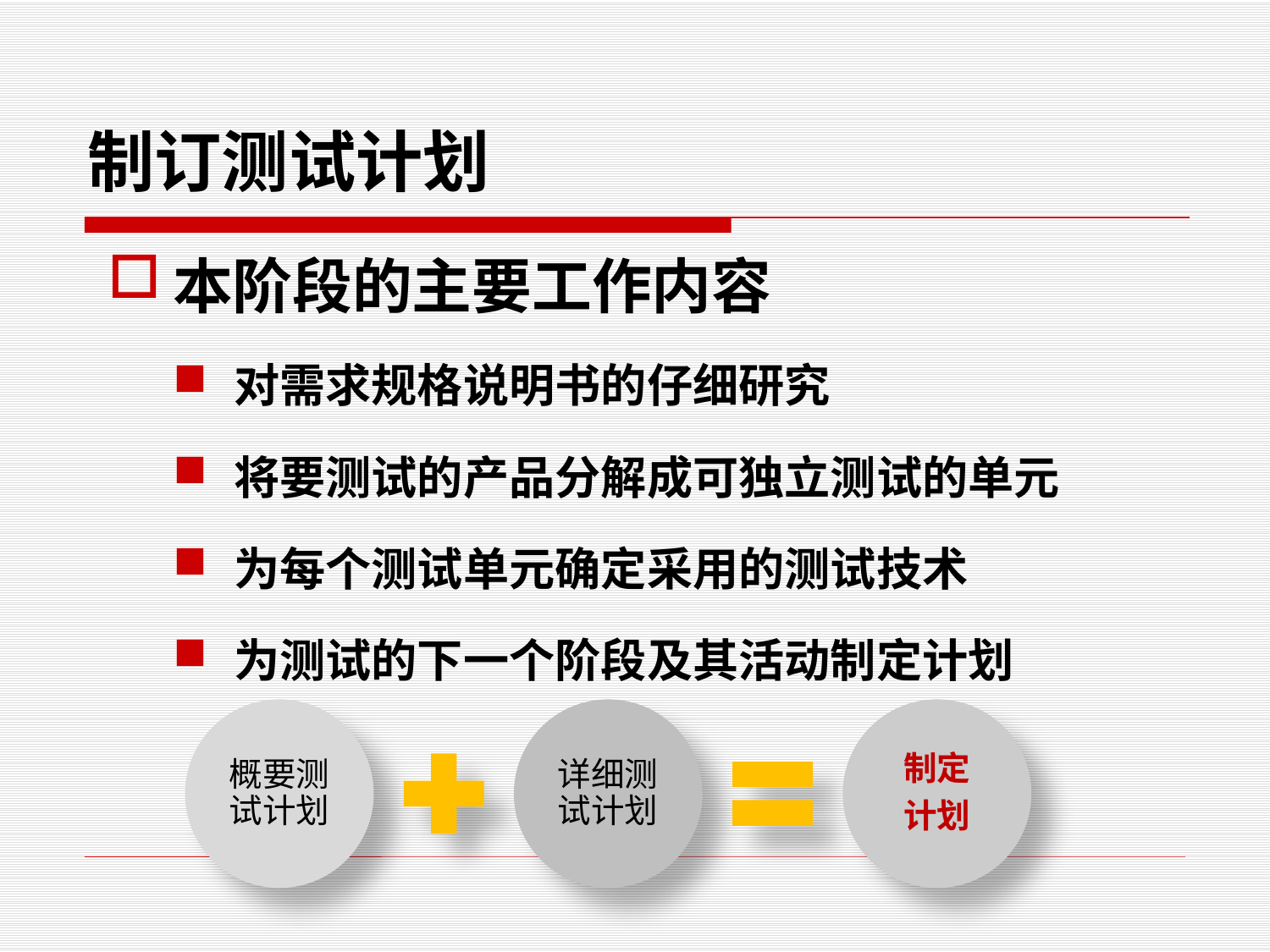

# 制订测试计划
本阶段的主要工作内容
对需求规格说明书的仔细研究
将要测试的产品分解成可独立测试的单元
为每个测试单元确定采用的测试技术
为测试的下一个阶段及其活动制定计划

概要测试计划

详细测试计划

制定
计划